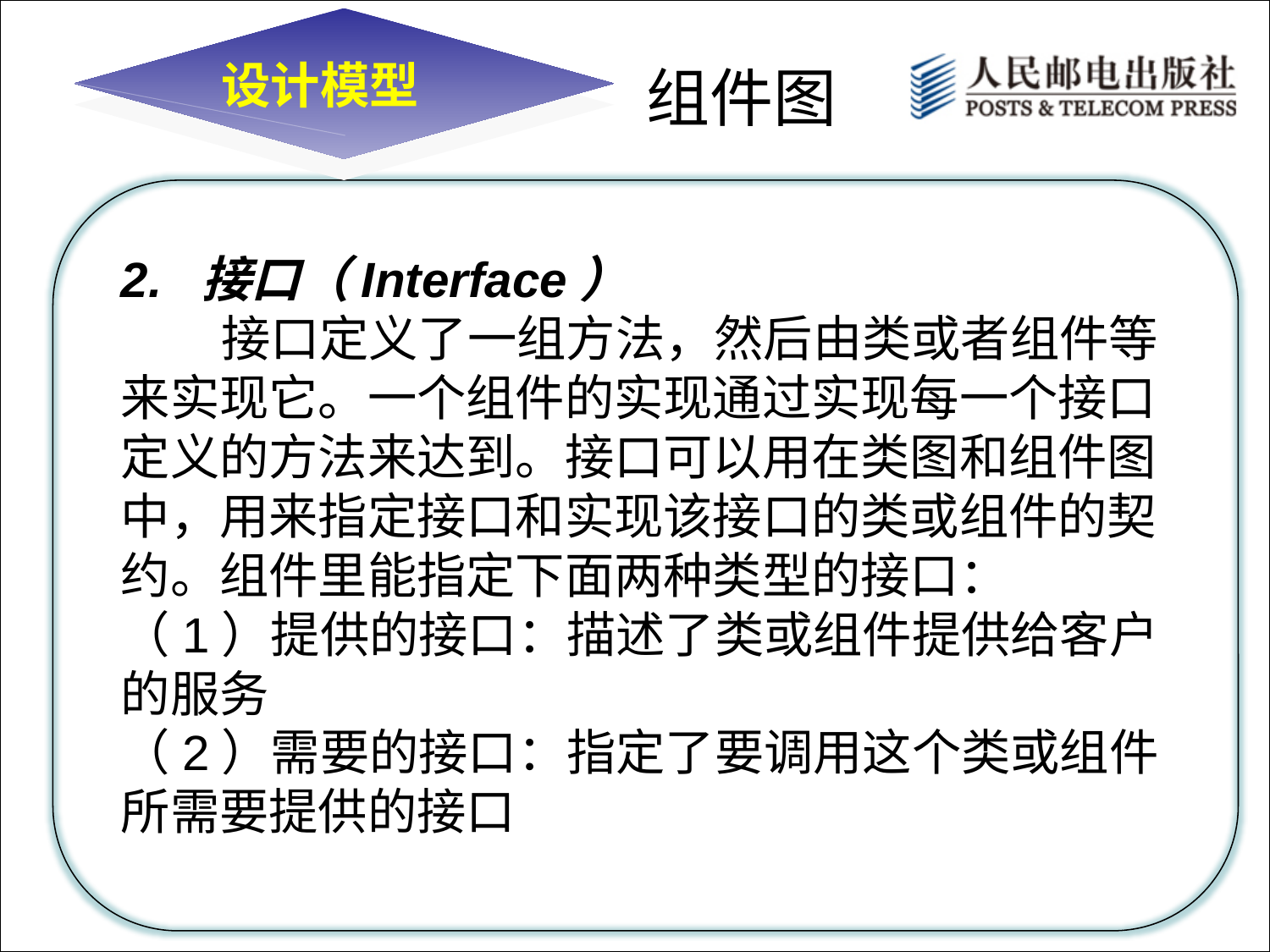

设计模型

组件图

2.  接口（Interface）
        接口定义了一组方法，然后由类或者组件等来实现它。一个组件的实现通过实现每一个接口定义的方法来达到。接口可以用在类图和组件图中，用来指定接口和实现该接口的类或组件的契约。组件里能指定下面两种类型的接口：
（1）提供的接口：描述了类或组件提供给客户的服务
（2）需要的接口：指定了要调用这个类或组件所需要提供的接口